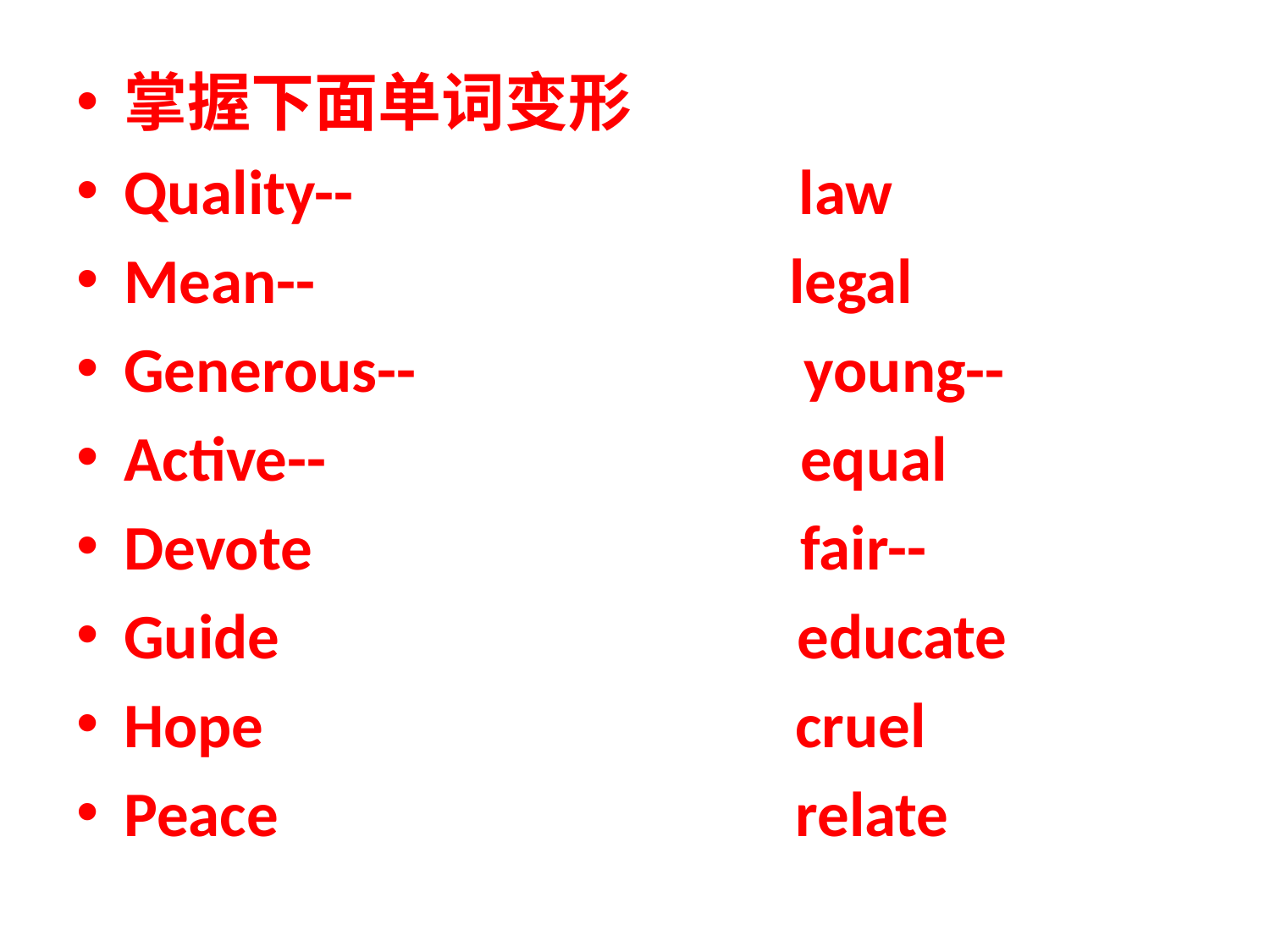

掌握下面单词变形
Quality--                               law
Mean--                                 legal
Generous--                           young--
Active--                                 equal
Devote                                  fair--
Guide                                    educate
Hope                                     cruel
Peace                                    relate